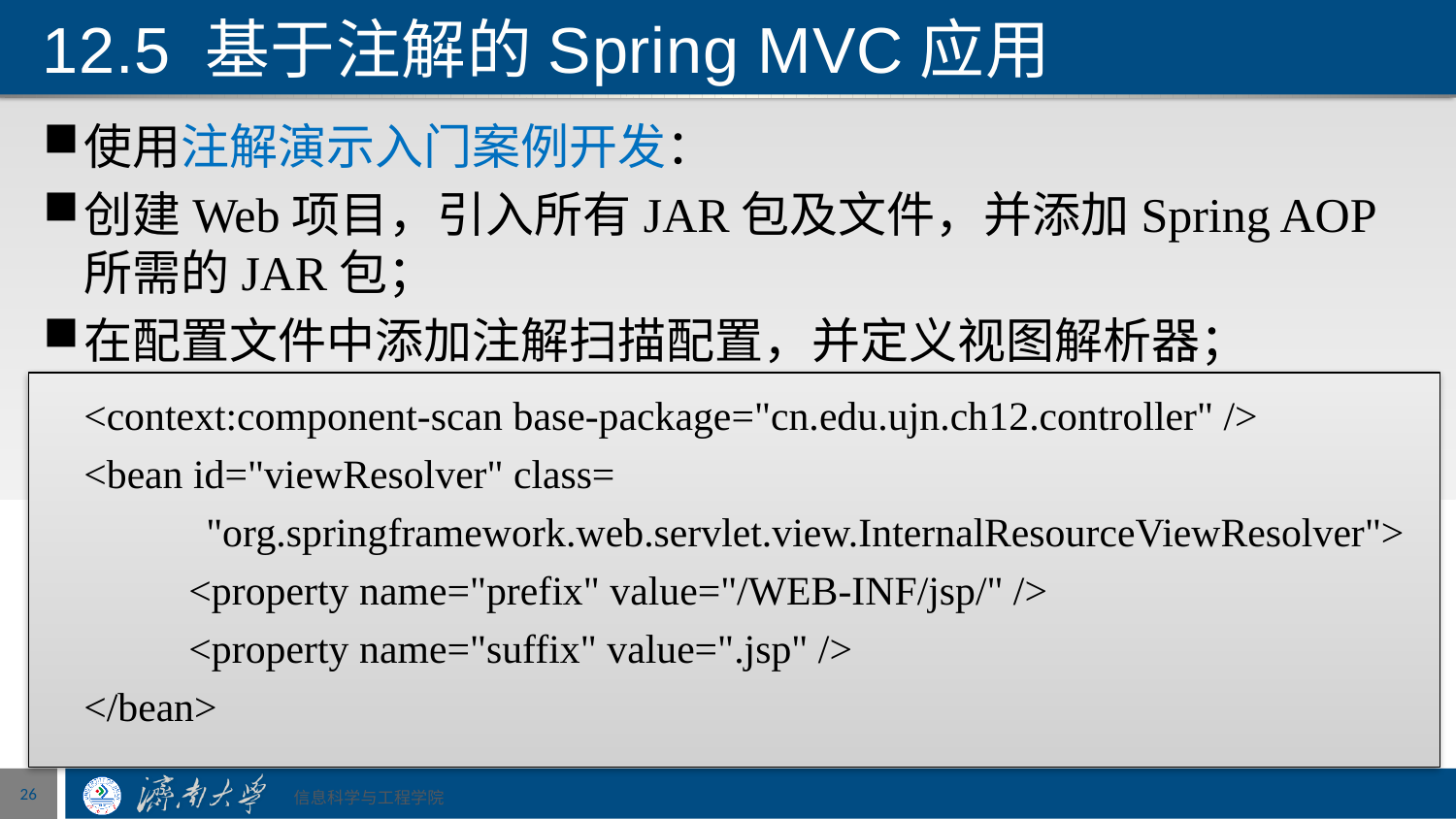

# 12.5 基于注解的Spring MVC应用
使用注解演示入门案例开发：
创建Web项目，引入所有JAR包及文件，并添加Spring AOP所需的JAR包；
在配置文件中添加注解扫描配置，并定义视图解析器；

    <context:component-scan base-package="cn.edu.ujn.ch12.controller" />
    <bean id="viewResolver" class=
                "org.springframework.web.servlet.view.InternalResourceViewResolver">
  	<property name="prefix" value="/WEB-INF/jsp/" />
	<property name="suffix" value=".jsp" />
    </bean>